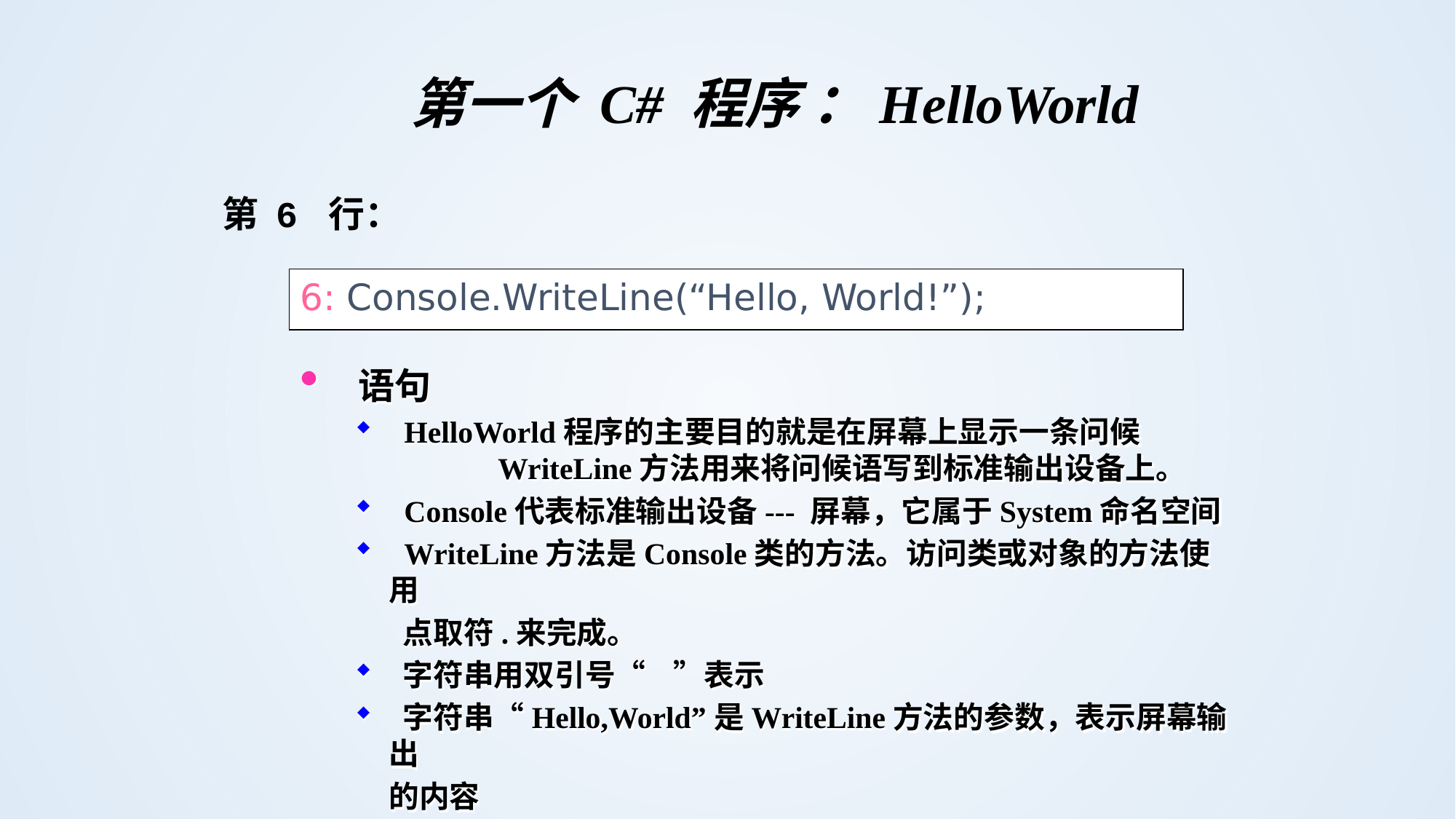

第一个 C# 程序 ：HelloWorld
第 6 行：
6: Console.WriteLine(“Hello, World!”);

 语句
  HelloWorld程序的主要目的就是在屏幕上显示一条问候  	WriteLine方法用来将问候语写到标准输出设备上。
  Console代表标准输出设备--- 屏幕，它属于System命名空间
  WriteLine方法是Console类的方法。访问类或对象的方法使用
 	 点取符.来完成。
 字符串用双引号“    ”表示
 字符串“Hello,World”是WriteLine方法的参数，表示屏幕输出
 	的内容